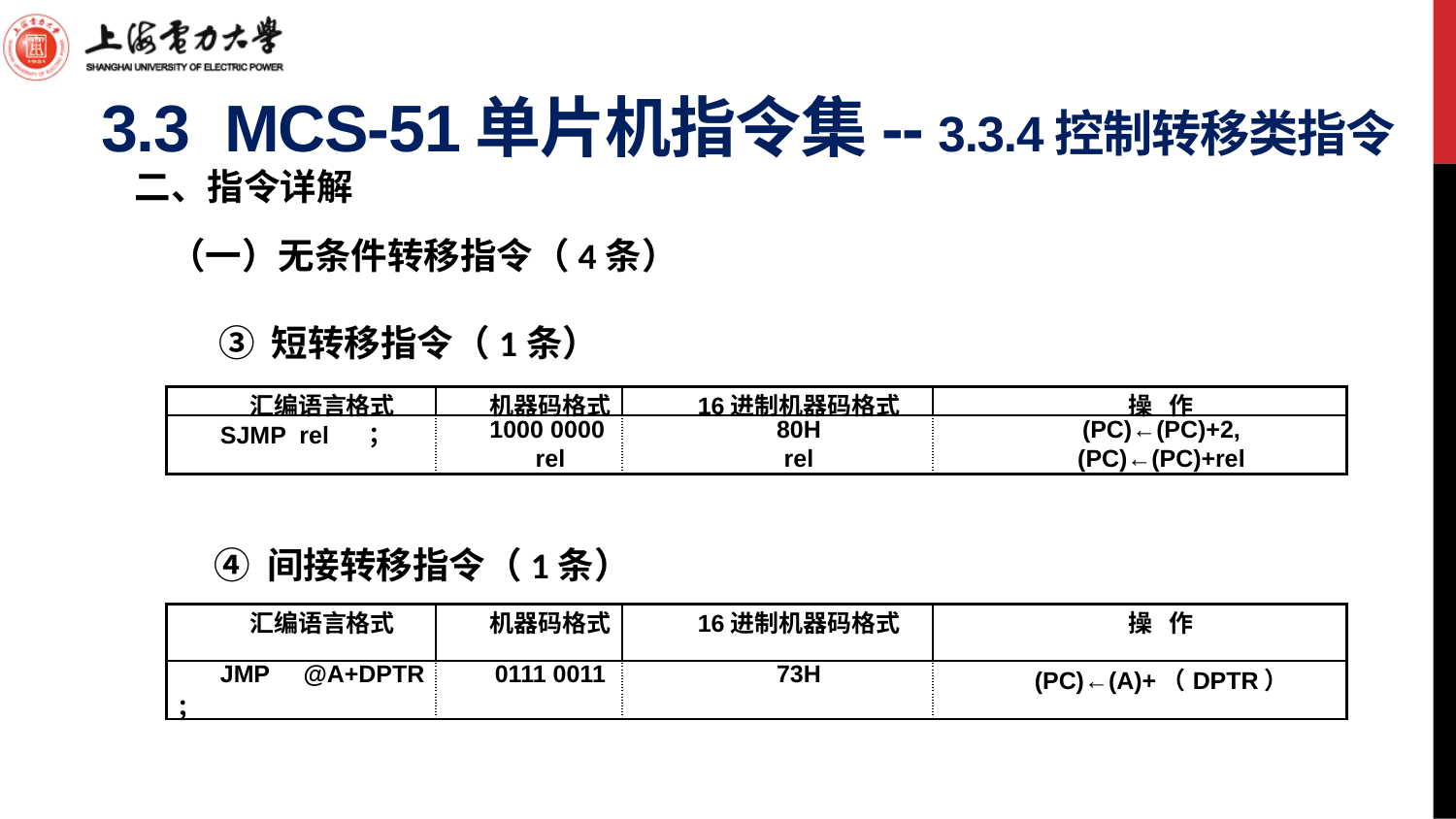

# 3.3  MCS-51单片机指令集-- 3.3.4控制转移类指令
二、指令详解

（一）无条件转移指令（4条）

      ③ 短转移指令（1条）
| 汇编语言格式 | 机器码格式 | 16进制机器码格式 | 操 作 |
| --- | --- | --- | --- |
| SJMP rel ； | 1000 0000 | 80H | (PC)←(PC)+2, |
|  | rel | rel | (PC)←(PC)+rel |
           ④ 间接转移指令（1条）
| 汇编语言格式 | 机器码格式 | 16进制机器码格式 | 操 作 |
| --- | --- | --- | --- |
| JMP @A+DPTR ； | 0111 0011 | 73H | (PC)←(A)+（DPTR） |